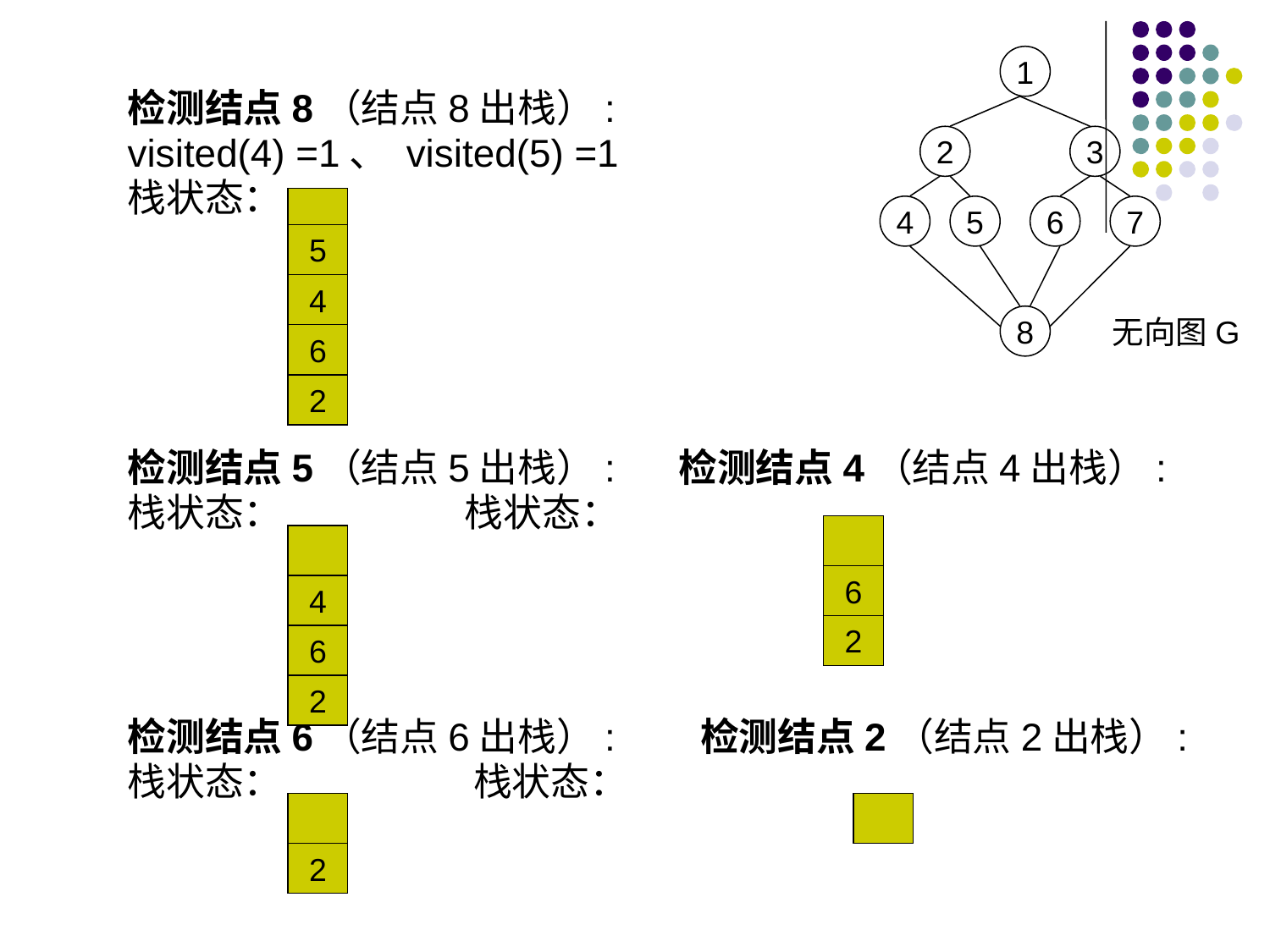

1

2
3

4
5
6
7

8
无向图G
检测结点8（结点8出栈）:
visited(4) =1、 visited(5) =1
栈状态：

检测结点5（结点5出栈）:     检测结点4（结点4出栈）:
栈状态：                     栈状态：

检测结点6（结点6出栈）:       检测结点2（结点2出栈）:
栈状态：                      栈状态：

5
4
6
2

6
2

4
6
2

2